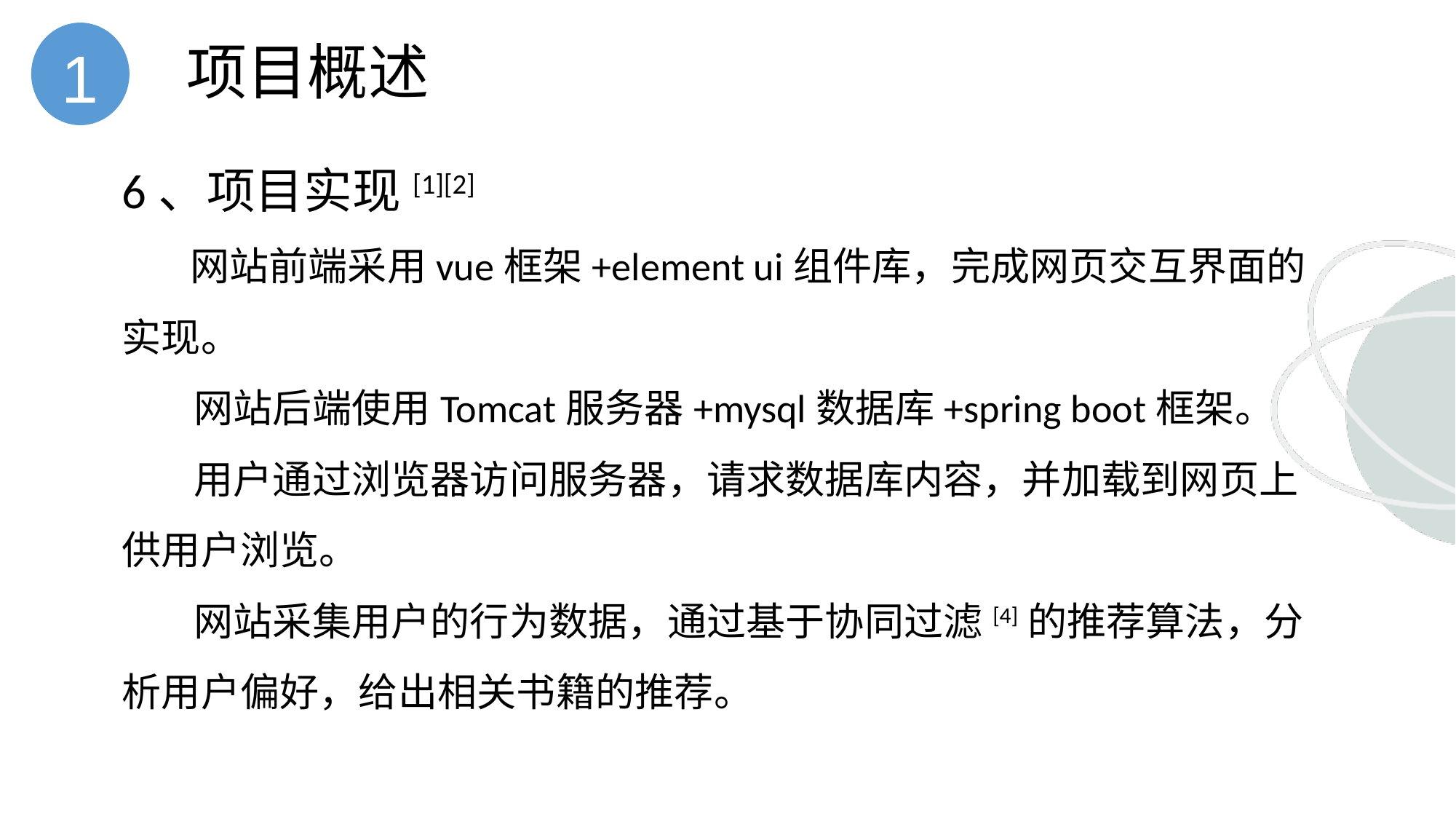

1
项目概述
6、项目实现[1][2]
         网站前端采用vue框架+element ui组件库，完成网页交互界面的实现。
       网站后端使用Tomcat服务器+mysql数据库+spring boot框架。
       用户通过浏览器访问服务器，请求数据库内容，并加载到网页上供用户浏览。
       网站采集用户的行为数据，通过基于协同过滤[4]的推荐算法，分析用户偏好，给出相关书籍的推荐。